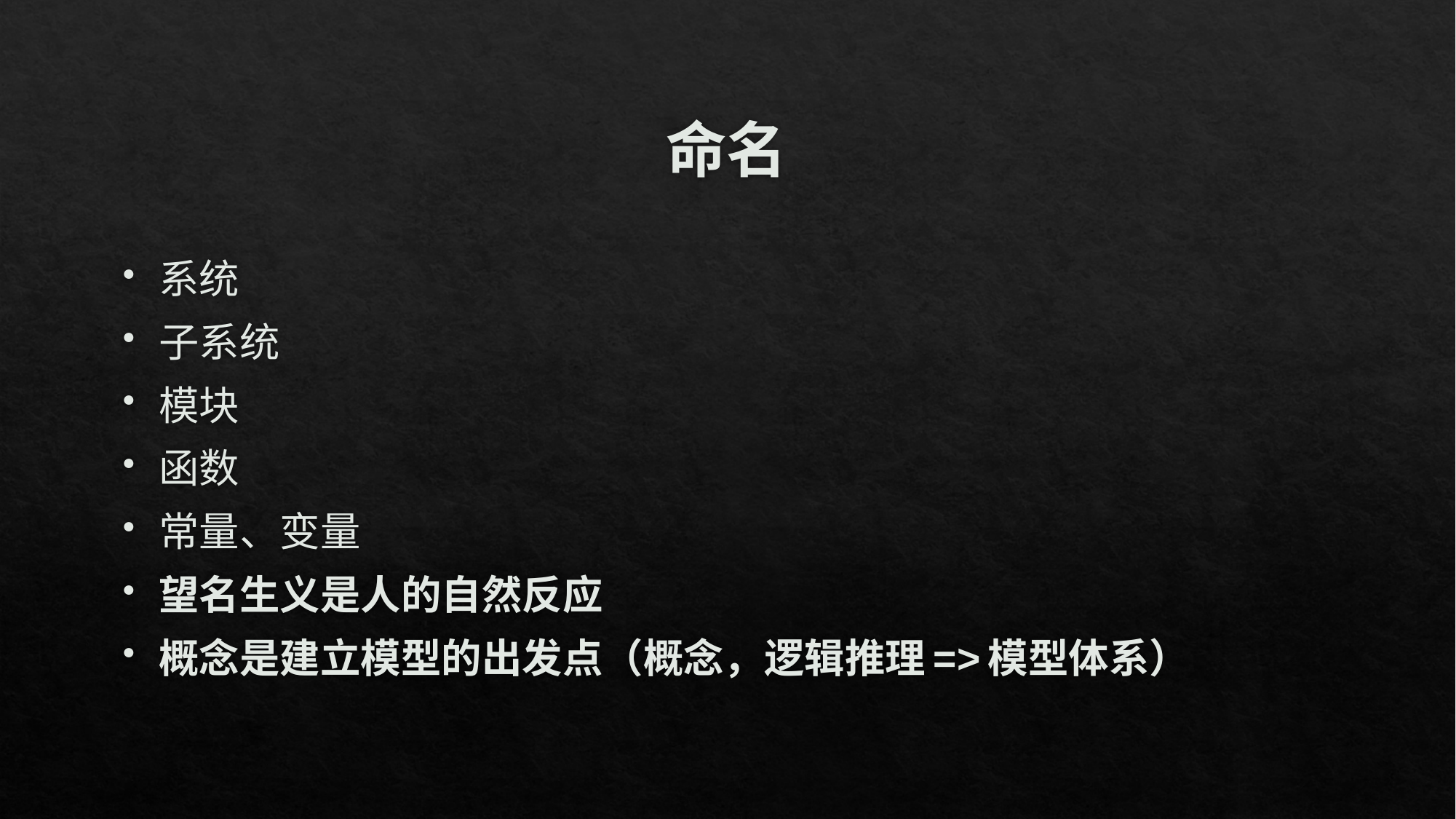

# 命名
系统
子系统
模块
函数
常量、变量
望名生义是人的自然反应
概念是建立模型的出发点（概念，逻辑推理=>模型体系）